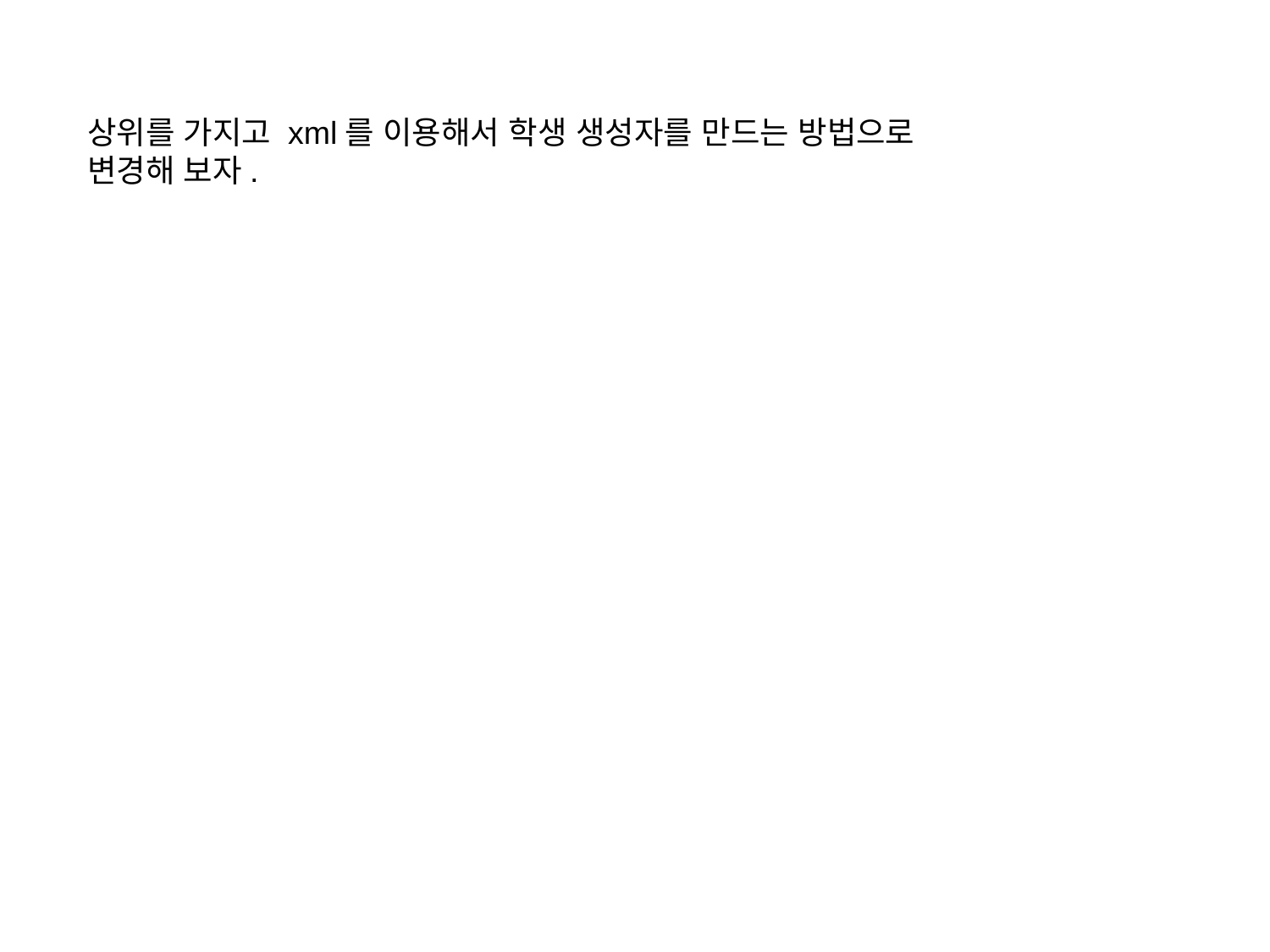

상위를 가지고 xml를 이용해서 학생 생성자를 만드는 방법으로 변경해 보자.